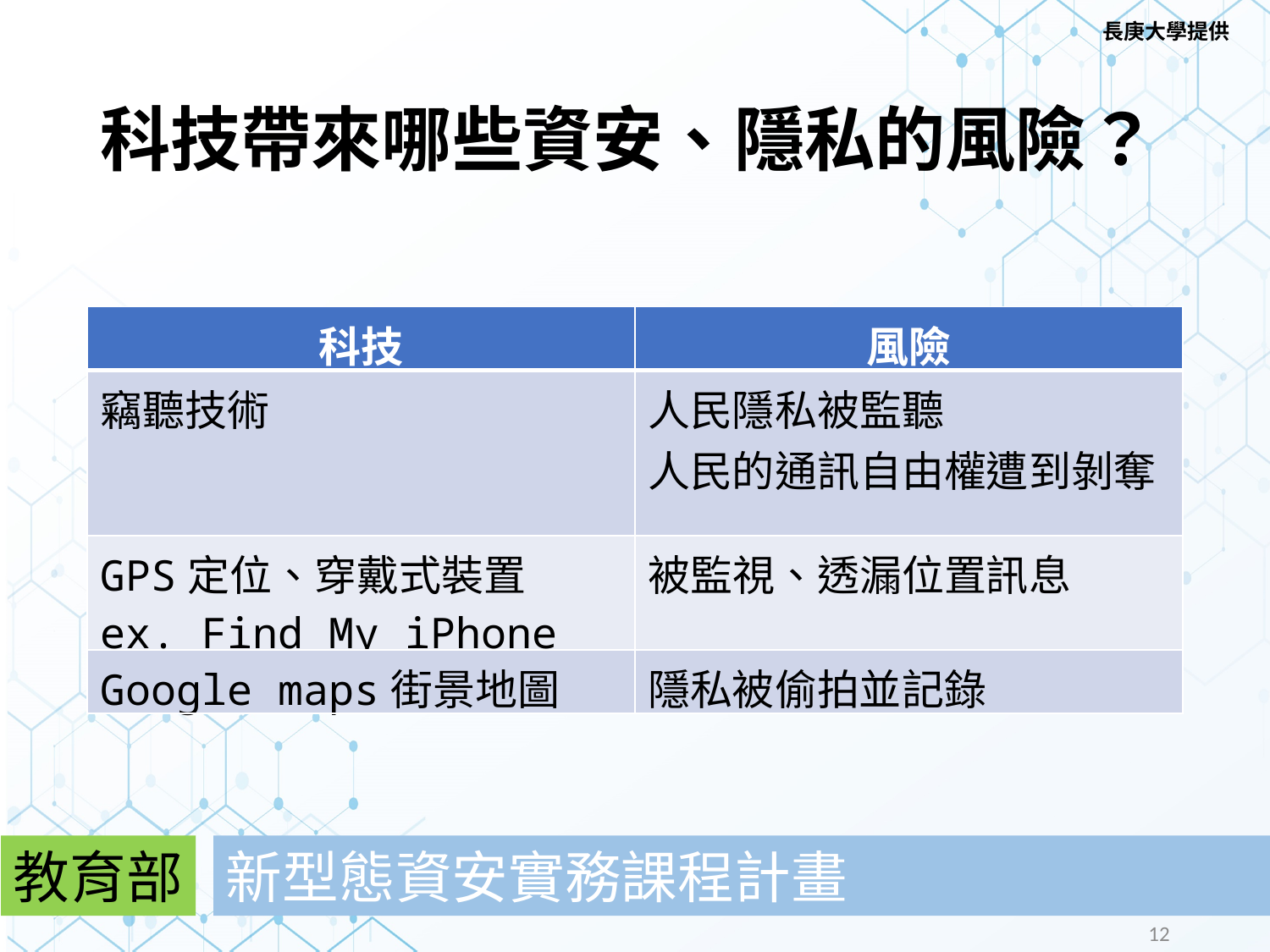

長庚大學提供
# 科技帶來哪些資安、隱私的風險？​
| 科技​ | 風險 |
| --- | --- |
| 竊聽技術 | 人民隱私被監聽​ 人民的通訊自由權遭到剝奪 |
| GPS定位、穿戴式裝置​ ex. Find My iPhone | 被監視、透漏位置訊息​ |
| Google maps街景地圖 | 隱私被偷拍並記錄 |
教育部
新型態資安實務課程計畫
12